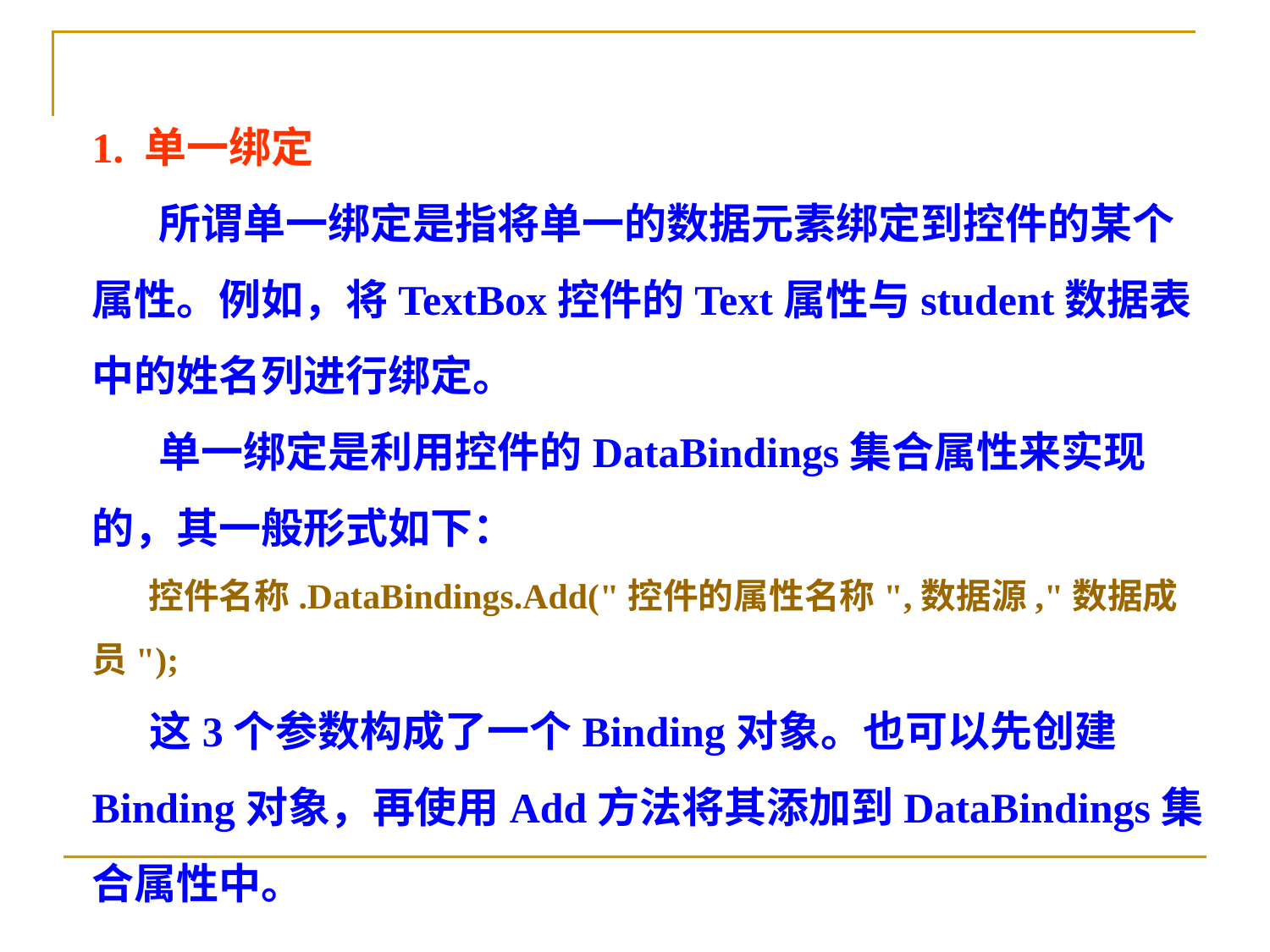

1. 单一绑定
      所谓单一绑定是指将单一的数据元素绑定到控件的某个属性。例如，将TextBox控件的Text属性与student数据表中的姓名列进行绑定。
      单一绑定是利用控件的DataBindings集合属性来实现的，其一般形式如下：
      控件名称.DataBindings.Add("控件的属性名称",数据源,"数据成员");
     这3个参数构成了一个Binding对象。也可以先创建Binding对象，再使用Add方法将其添加到DataBindings集合属性中。